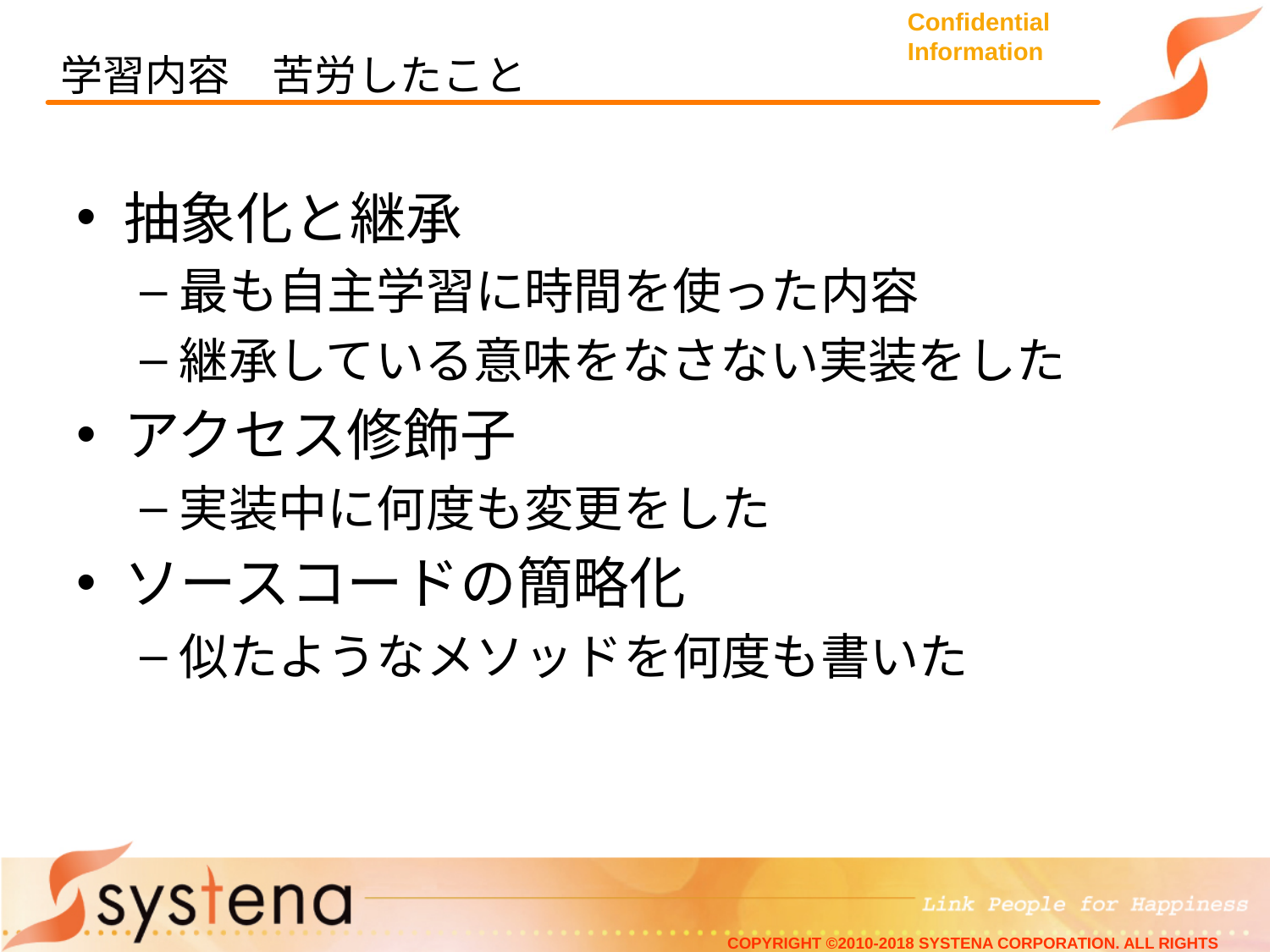

# 学習内容　苦労したこと
抽象化と継承
最も自主学習に時間を使った内容
継承している意味をなさない実装をした
アクセス修飾子
実装中に何度も変更をした
ソースコードの簡略化
似たようなメソッドを何度も書いた